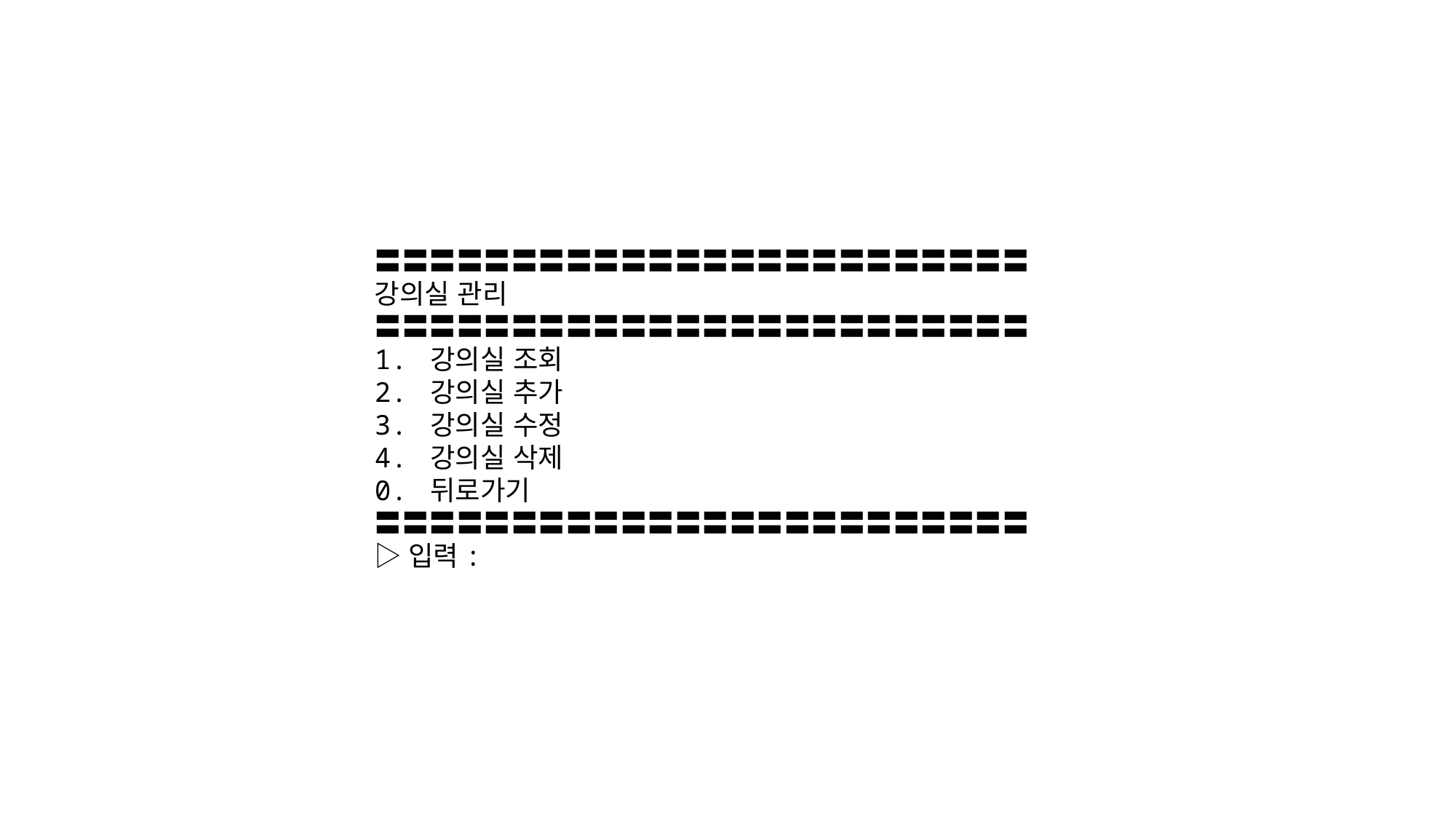

〓〓〓〓〓〓〓〓〓〓〓〓〓〓〓〓〓〓〓〓〓〓〓〓
강의실 관리
〓〓〓〓〓〓〓〓〓〓〓〓〓〓〓〓〓〓〓〓〓〓〓〓
1. 강의실 조회
2. 강의실 추가
3. 강의실 수정
4. 강의실 삭제
0. 뒤로가기
〓〓〓〓〓〓〓〓〓〓〓〓〓〓〓〓〓〓〓〓〓〓〓〓
▷입력: